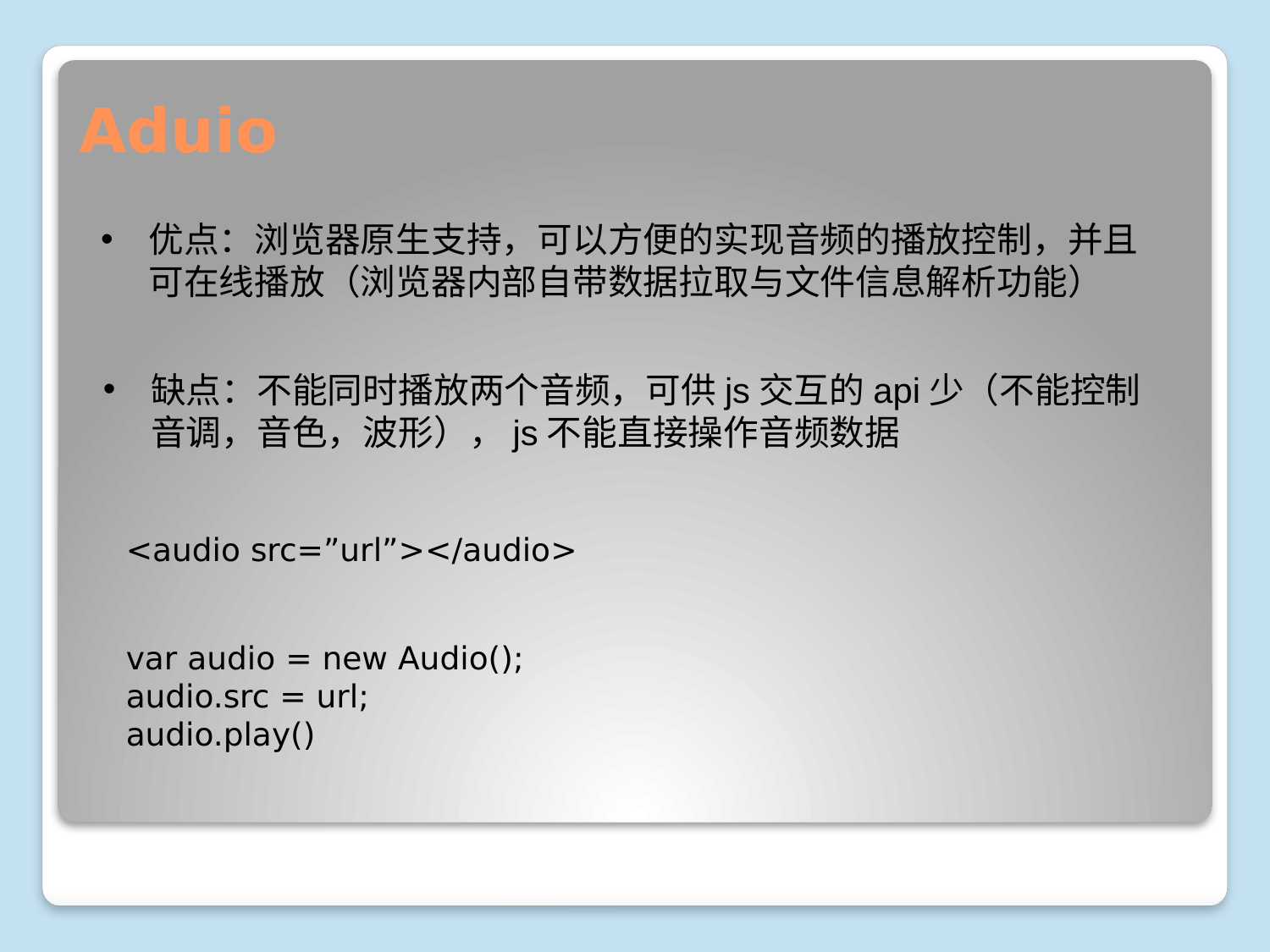

# Aduio
优点：浏览器原生支持，可以方便的实现音频的播放控制，并且可在线播放（浏览器内部自带数据拉取与文件信息解析功能）
缺点：不能同时播放两个音频，可供js交互的api少（不能控制音调，音色，波形），js不能直接操作音频数据
<audio src=”url”></audio>
var audio = new Audio();
audio.src = url;
audio.play()